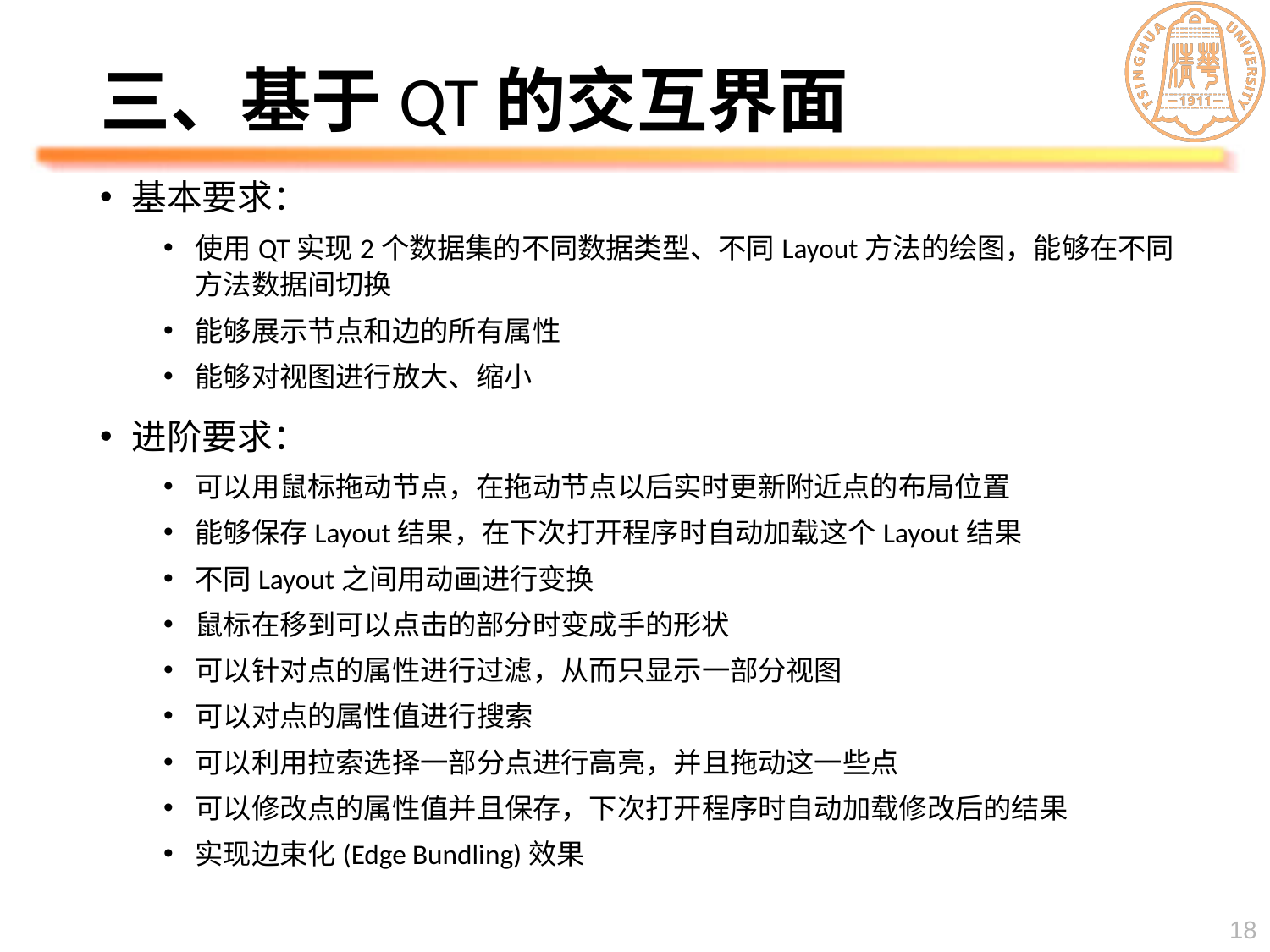

# 三、基于QT的交互界面
基本要求：
使用QT实现2个数据集的不同数据类型、不同Layout方法的绘图，能够在不同方法数据间切换
能够展示节点和边的所有属性
能够对视图进行放大、缩小
进阶要求：
可以用鼠标拖动节点，在拖动节点以后实时更新附近点的布局位置
能够保存Layout结果，在下次打开程序时自动加载这个Layout结果
不同Layout之间用动画进行变换
鼠标在移到可以点击的部分时变成手的形状
可以针对点的属性进行过滤，从而只显示一部分视图
可以对点的属性值进行搜索
可以利用拉索选择一部分点进行高亮，并且拖动这一些点
可以修改点的属性值并且保存，下次打开程序时自动加载修改后的结果
实现边束化(Edge Bundling)效果
18